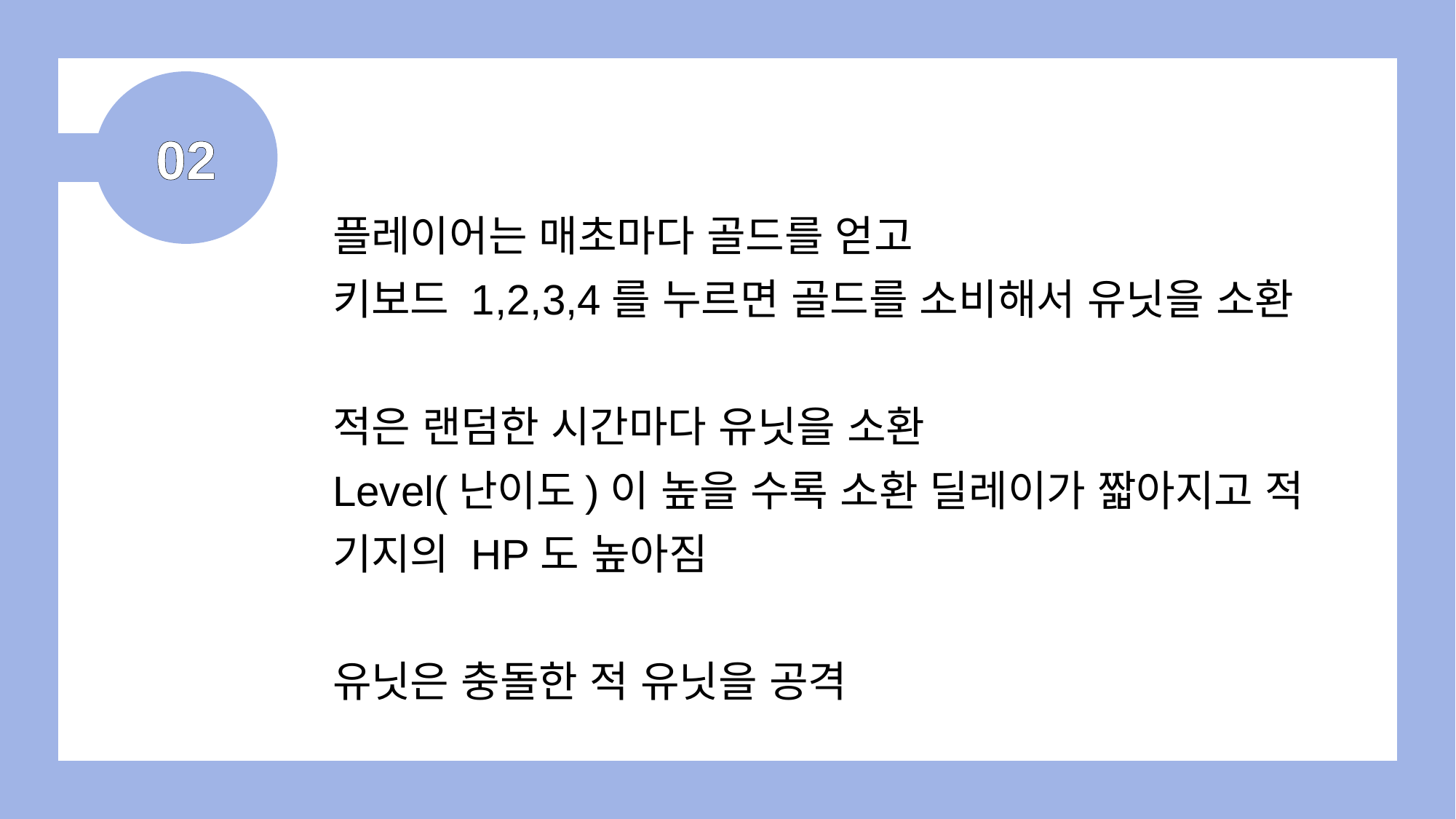

02

플레이어는 매초마다 골드를 얻고
키보드 1,2,3,4를 누르면 골드를 소비해서 유닛을 소환

적은 랜덤한 시간마다 유닛을 소환
Level(난이도)이 높을 수록 소환 딜레이가 짧아지고 적 기지의 HP도 높아짐

유닛은 충돌한 적 유닛을 공격